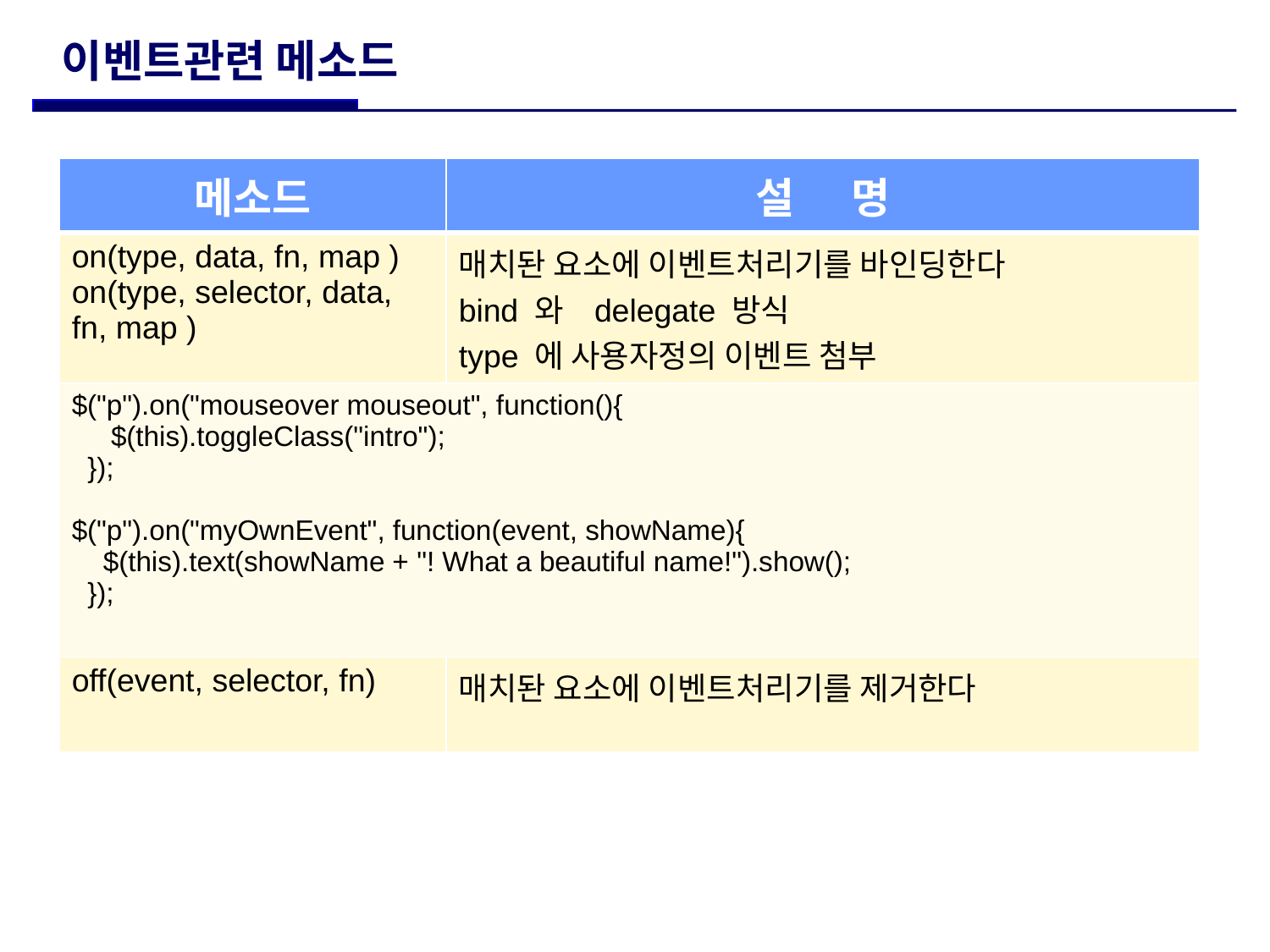

이벤트관련 메소드
| 메소드 | 설 명 |
| --- | --- |
| on(type, data, fn, map ) on(type, selector, data, fn, map ) | 매치돤 요소에 이벤트처리기를 바인딩한다 bind 와 delegate 방식 type 에 사용자정의 이벤트 첨부 |
| $("p").on("mouseover mouseout", function(){ $(this).toggleClass("intro"); }); $("p").on("myOwnEvent", function(event, showName){ $(this).text(showName + "! What a beautiful name!").show(); }); |  |
| off(event, selector, fn) | 매치돤 요소에 이벤트처리기를 제거한다 |
 메소드2